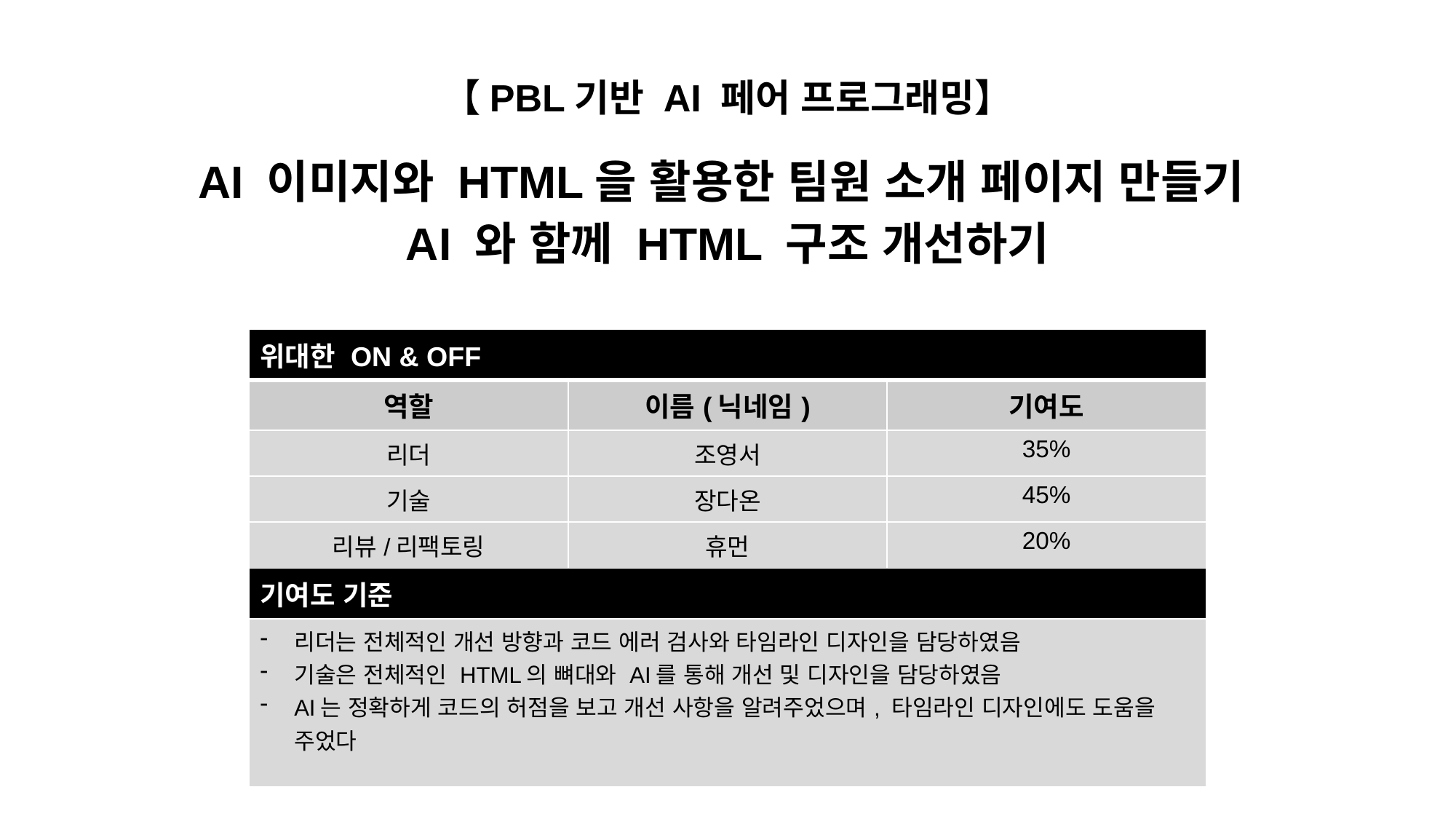

【PBL기반 AI 페어 프로그래밍】

AI 이미지와 HTML을 활용한 팀원 소개 페이지 만들기
AI 와 함께 HTML 구조 개선하기
| 위대한 ON & OFF |  |  |
| --- | --- | --- |
| 역할 | 이름(닉네임) | 기여도 |
| 리더 | 조영서 | 35% |
| 기술 | 장다온 | 45% |
| 리뷰/리팩토링 | 휴먼 | 20% |
| 기여도 기준 |  |  |
| 리더는 전체적인 개선 방향과 코드 에러 검사와 타임라인 디자인을 담당하였음 기술은 전체적인 HTML의 뼈대와 AI를 통해 개선 및 디자인을 담당하였음 AI는 정확하게 코드의 허점을 보고 개선 사항을 알려주었으며, 타임라인 디자인에도 도움을 주었다 |  |  |